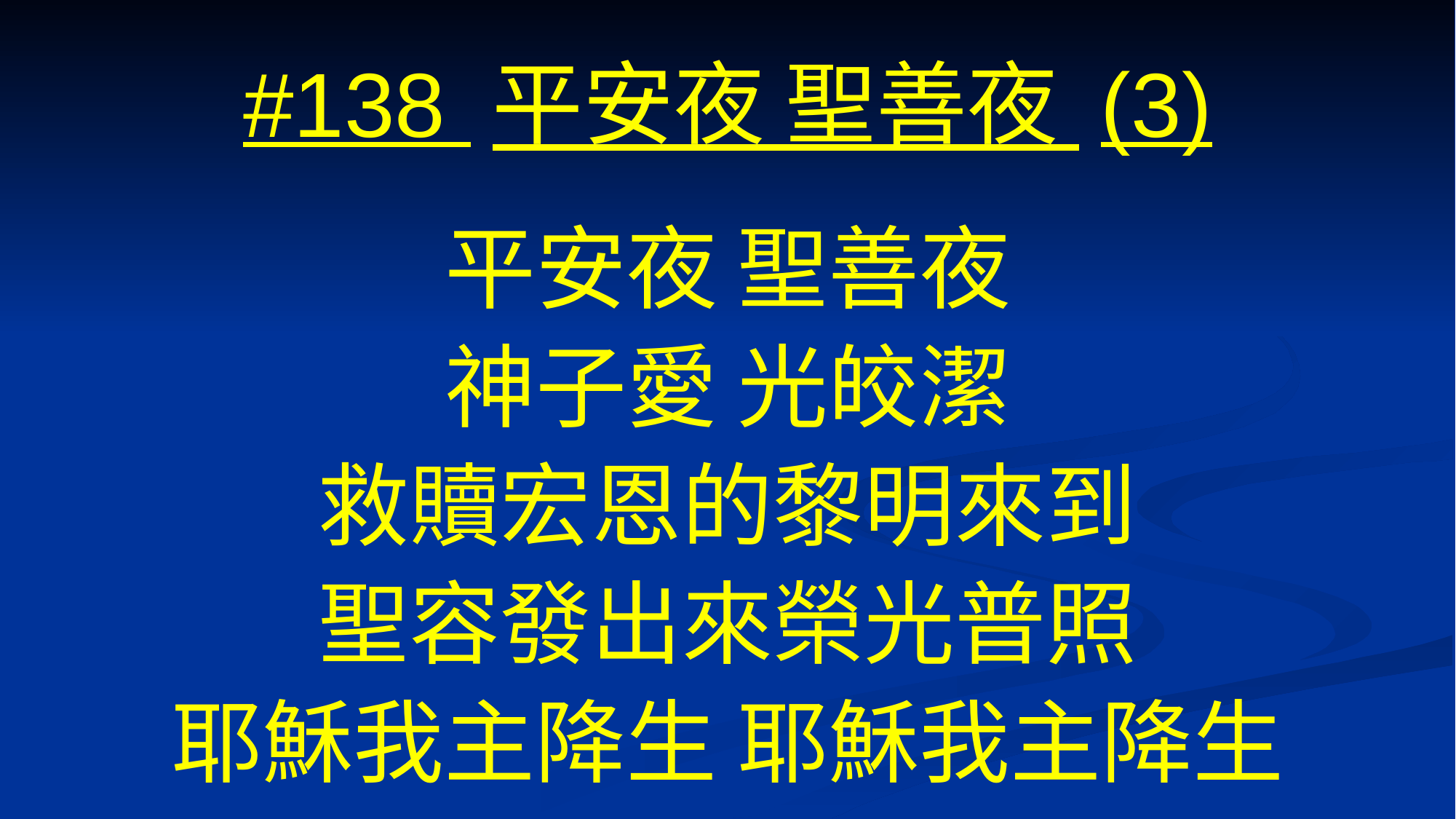

# #138 平安夜 聖善夜 (3)
平安夜 聖善夜
神子愛 光皎潔
救贖宏恩的黎明來到
聖容發出來榮光普照
耶穌我主降生 耶穌我主降生